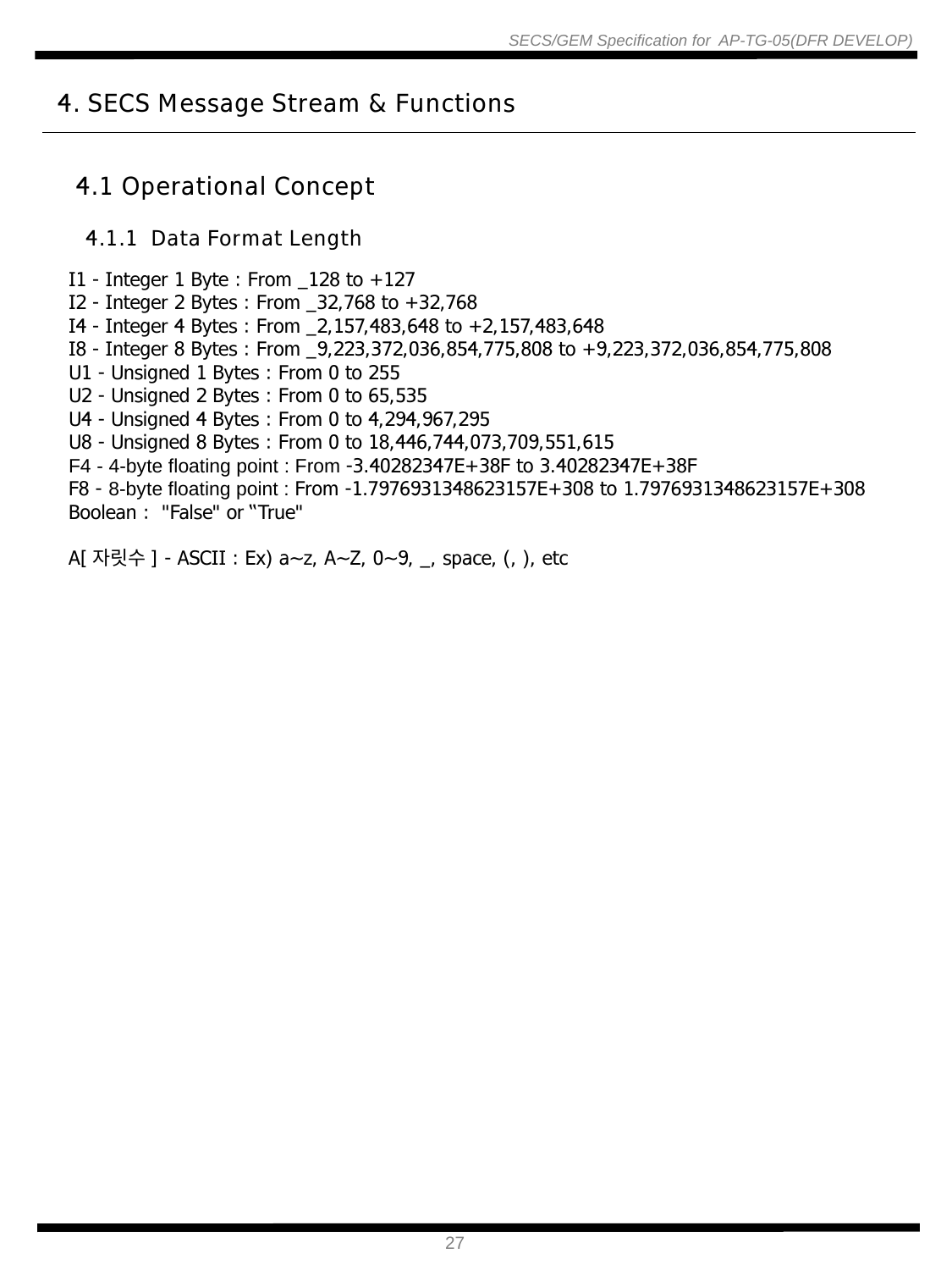

4. SECS Message Stream & Functions
4.1 Operational Concept
4.1.1  Data Format Length
I1 - Integer 1 Byte : From _128 to +127
I2 - Integer 2 Bytes : From _32,768 to +32,768
I4 - Integer 4 Bytes : From _2,157,483,648 to +2,157,483,648
I8 - Integer 8 Bytes : From _9,223,372,036,854,775,808 to +9,223,372,036,854,775,808
U1 - Unsigned 1 Bytes : From 0 to 255
U2 - Unsigned 2 Bytes : From 0 to 65,535
U4 - Unsigned 4 Bytes : From 0 to 4,294,967,295
U8 - Unsigned 8 Bytes : From 0 to 18,446,744,073,709,551,615
F4 - 4-byte floating point : From -3.40282347E+38F to 3.40282347E+38F
F8 - 8-byte floating point : From -1.7976931348623157E+308 to 1.7976931348623157E+308
Boolean :  "False" or “True"

A[자릿수] - ASCII : Ex) a~z, A~Z, 0~9, _, space, (, ), etc